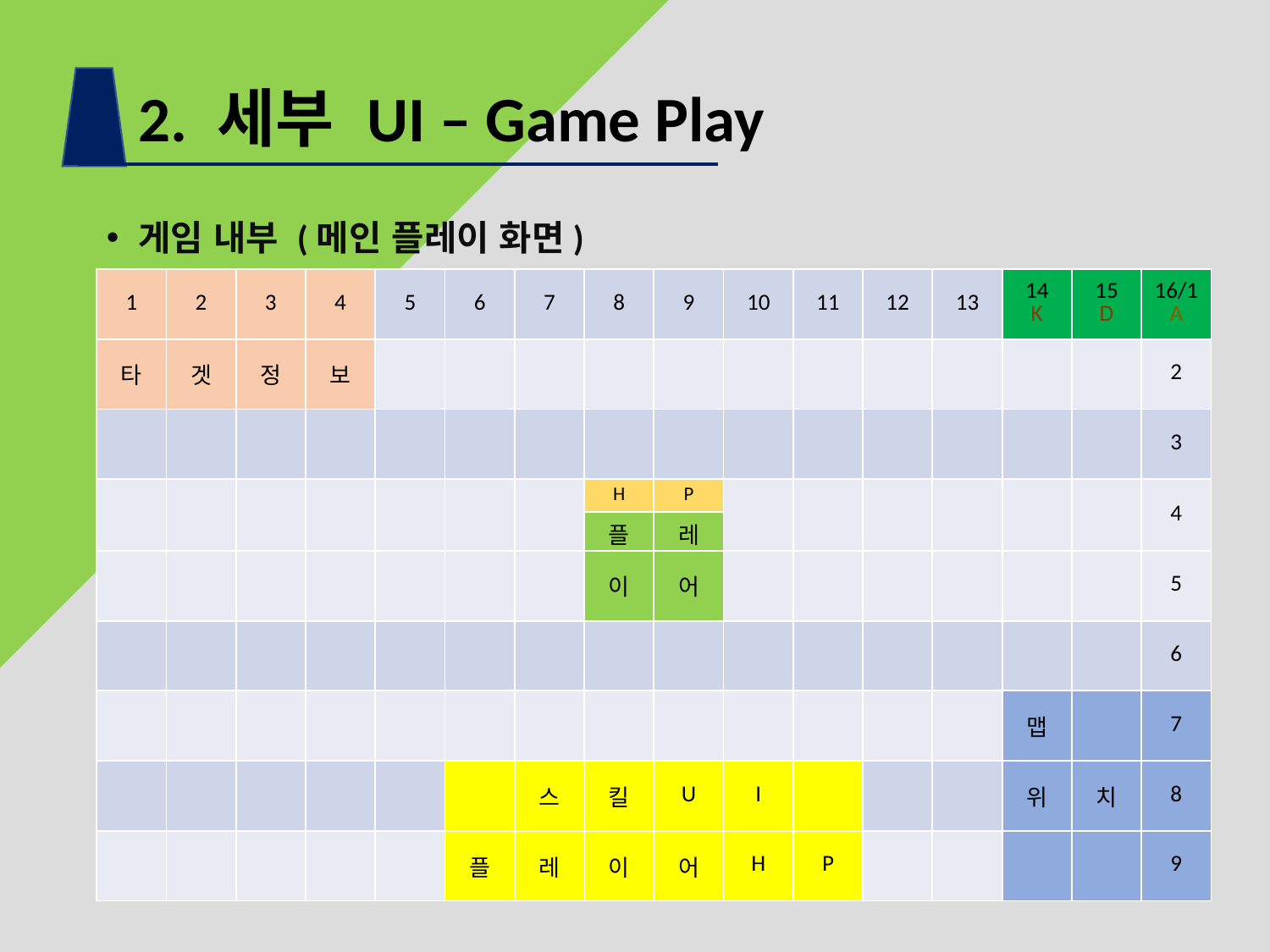

#
2. 세부 UI – Game Play
게임 내부 (메인 플레이 화면)
| 1 | 2 | 3 | 4 | 5 | 6 | 7 | 8 | 9 | 10 | 11 | 12 | 13 | 14 K | 15 D | 16/1 A |
| --- | --- | --- | --- | --- | --- | --- | --- | --- | --- | --- | --- | --- | --- | --- | --- |
| 타 | 겟 | 정 | 보 |  |  |  |  |  |  |  |  |  |  |  | 2 |
|  |  |  |  |  |  |  |  |  |  |  |  |  |  |  | 3 |
|  |  |  |  |  |  |  | H | P |  |  |  |  |  |  | 4 |
|  |  |  |  |  |  |  | 플 | 레 |  |  |  |  |  |  |  |
|  |  |  |  |  |  |  | 이 | 어 |  |  |  |  |  |  | 5 |
|  |  |  |  |  |  |  |  |  |  |  |  |  |  |  | 6 |
|  |  |  |  |  |  |  |  |  |  |  |  |  | 맵 |  | 7 |
|  |  |  |  |  |  | 스 | 킬 | U | I |  |  |  | 위 | 치 | 8 |
|  |  |  |  |  | 플 | 레 | 이 | 어 | H | P |  |  |  |  | 9 |